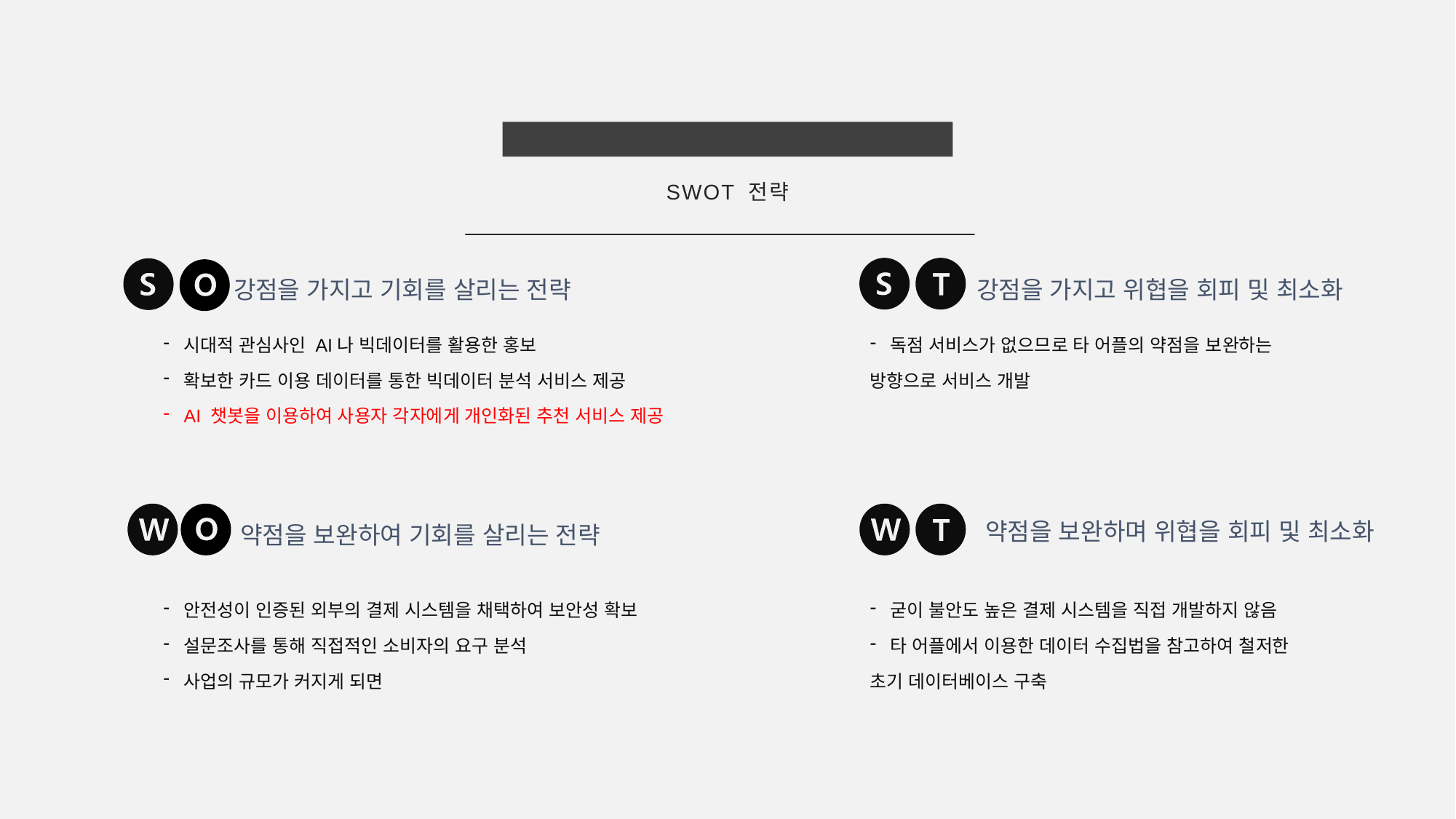

06. SWOT 도출

SWOT 전략

강점을 가지고 기회를 살리는 전략
강점을 가지고 위협을 회피 및 최소화
시대적 관심사인 AI나 빅데이터를 활용한 홍보
확보한 카드 이용 데이터를 통한 빅데이터 분석 서비스 제공
AI 챗봇을 이용하여 사용자 각자에게 개인화된 추천 서비스 제공

독점 서비스가 없으므로 타 어플의 약점을 보완하는
방향으로 서비스 개발

약점을 보완하며 위협을 회피 및 최소화
약점을 보완하여 기회를 살리는 전략
안전성이 인증된 외부의 결제 시스템을 채택하여 보안성 확보
설문조사를 통해 직접적인 소비자의 요구 분석
사업의 규모가 커지게 되면
굳이 불안도 높은 결제 시스템을 직접 개발하지 않음
타 어플에서 이용한 데이터 수집법을 참고하여 철저한
초기 데이터베이스 구축